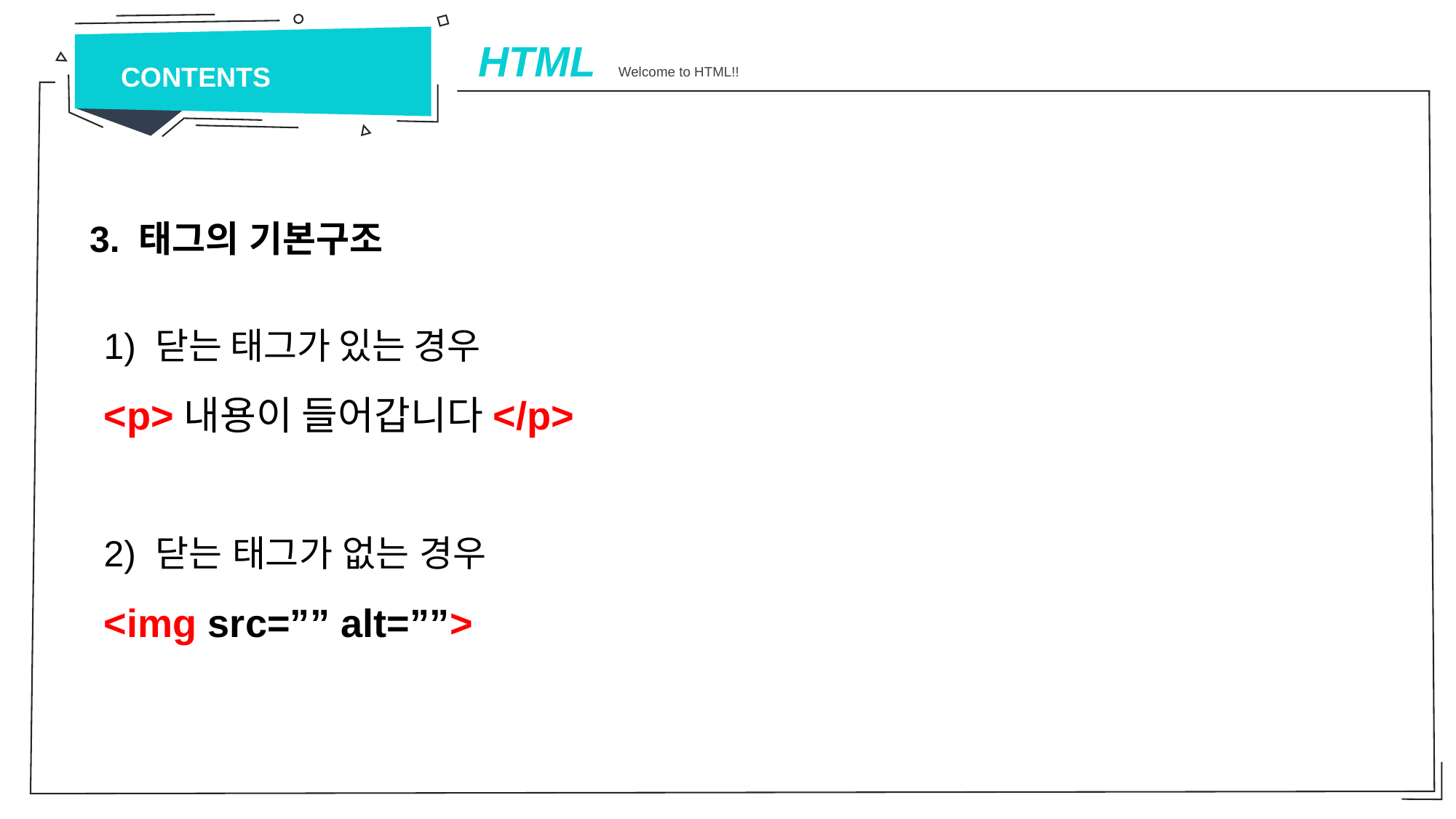

HTML  Welcome to HTML!!

CONTENTS

3. 태그의 기본구조
1) 닫는 태그가 있는 경우
<p>내용이 들어갑니다</p>

2) 닫는 태그가 없는 경우
<img src=”” alt=””>